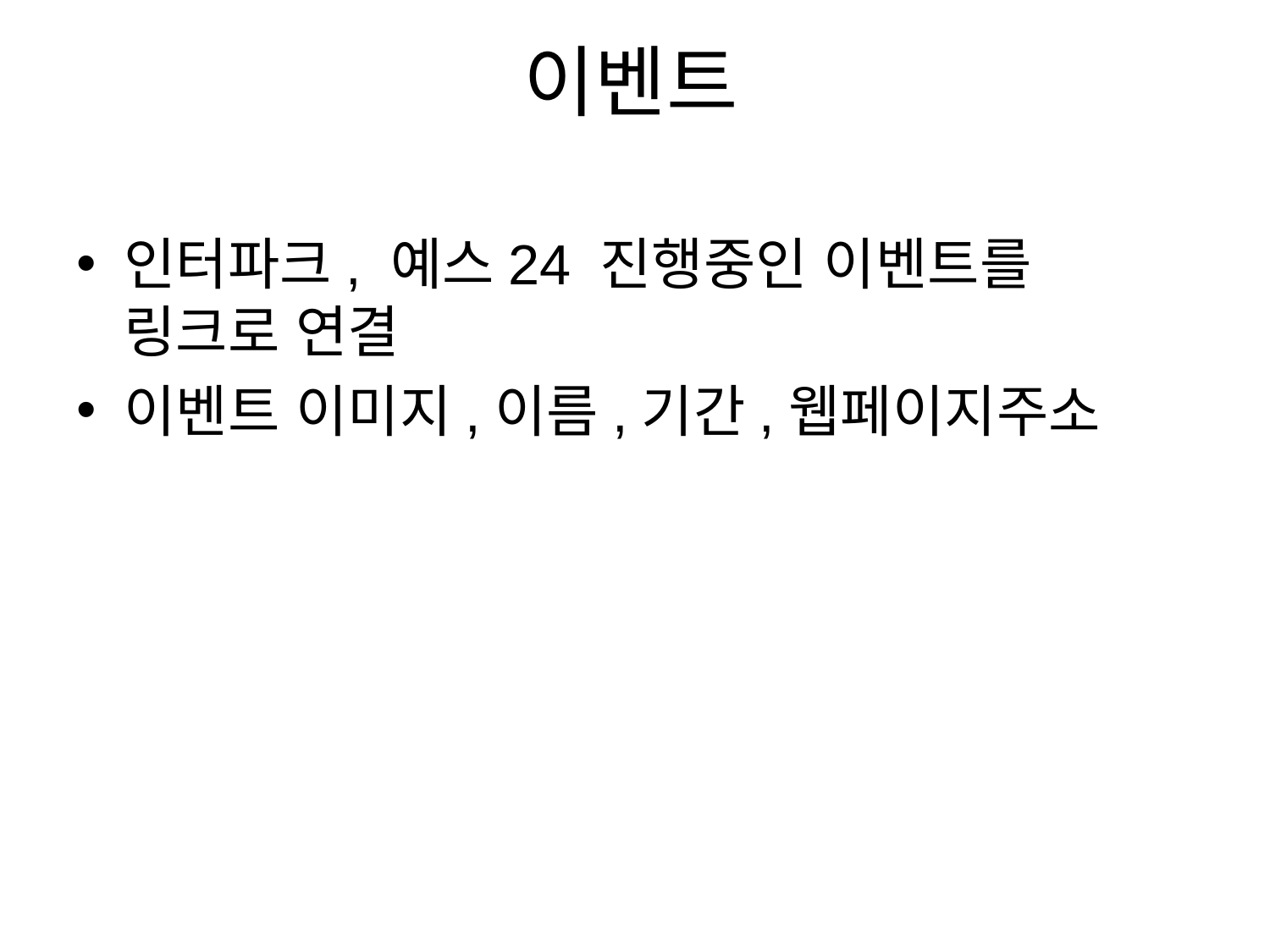

# 이벤트
인터파크, 예스24 진행중인 이벤트를 링크로 연결
이벤트 이미지,이름,기간,웹페이지주소